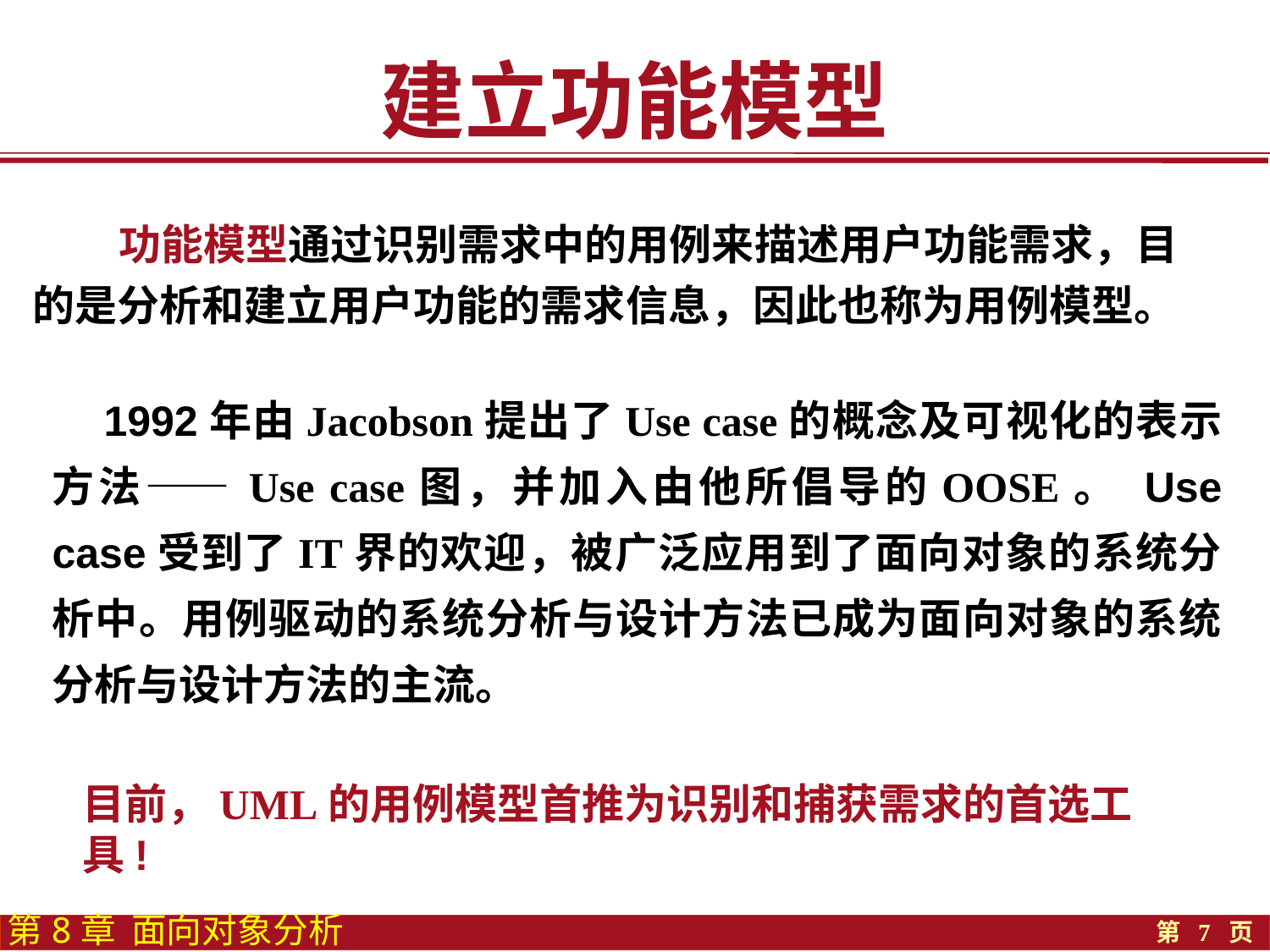

建立功能模型
        功能模型通过识别需求中的用例来描述用户功能需求，目的是分析和建立用户功能的需求信息，因此也称为用例模型。
    1992年由Jacobson提出了Use case的概念及可视化的表示方法——Use case图，并加入由他所倡导的OOSE。 Use case受到了IT界的欢迎，被广泛应用到了面向对象的系统分析中。用例驱动的系统分析与设计方法已成为面向对象的系统分析与设计方法的主流。
目前，UML的用例模型首推为识别和捕获需求的首选工具!